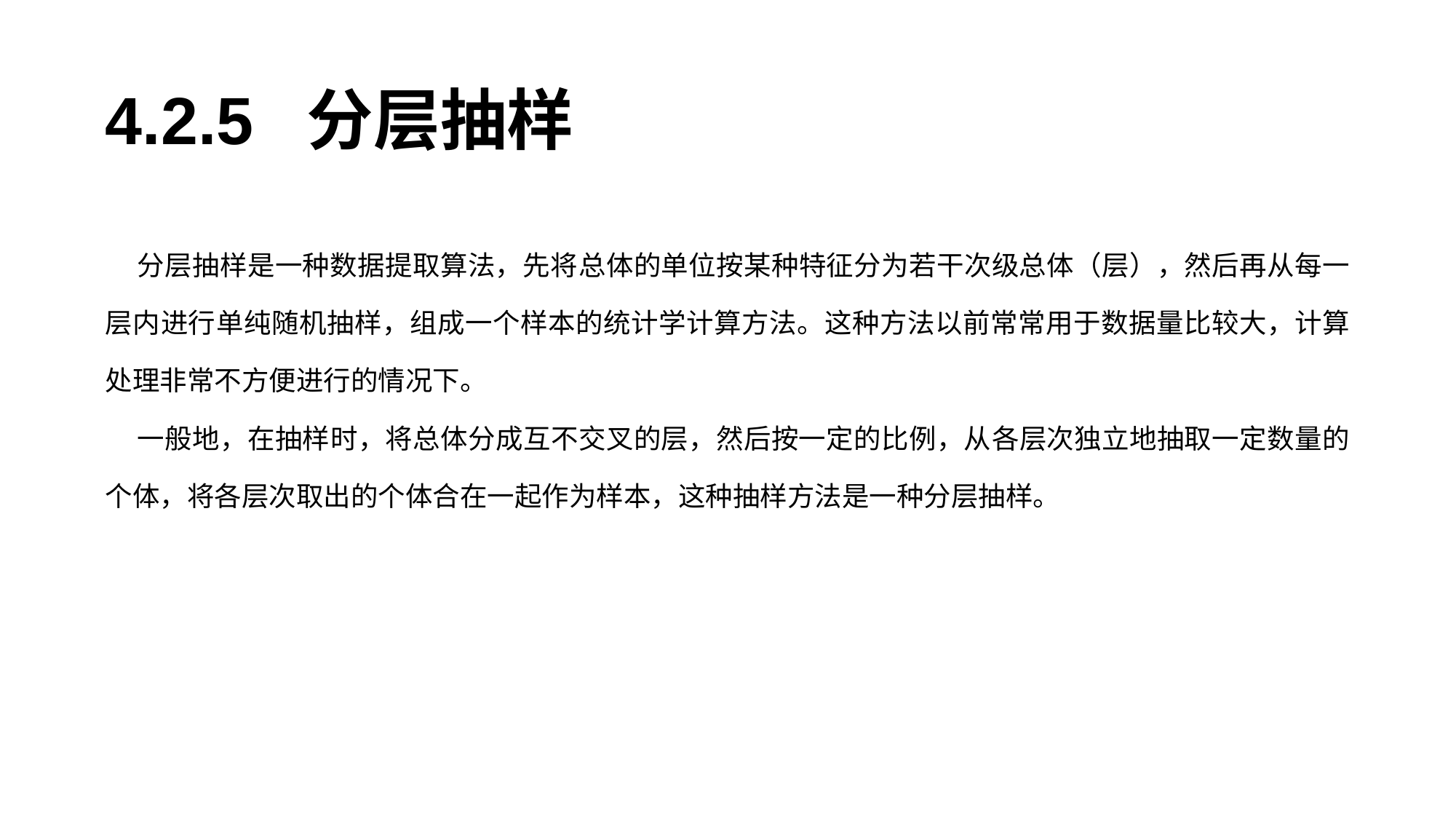

# 4.2.5  分层抽样
分层抽样是一种数据提取算法，先将总体的单位按某种特征分为若干次级总体（层），然后再从每一层内进行单纯随机抽样，组成一个样本的统计学计算方法。这种方法以前常常用于数据量比较大，计算处理非常不方便进行的情况下。
一般地，在抽样时，将总体分成互不交叉的层，然后按一定的比例，从各层次独立地抽取一定数量的个体，将各层次取出的个体合在一起作为样本，这种抽样方法是一种分层抽样。